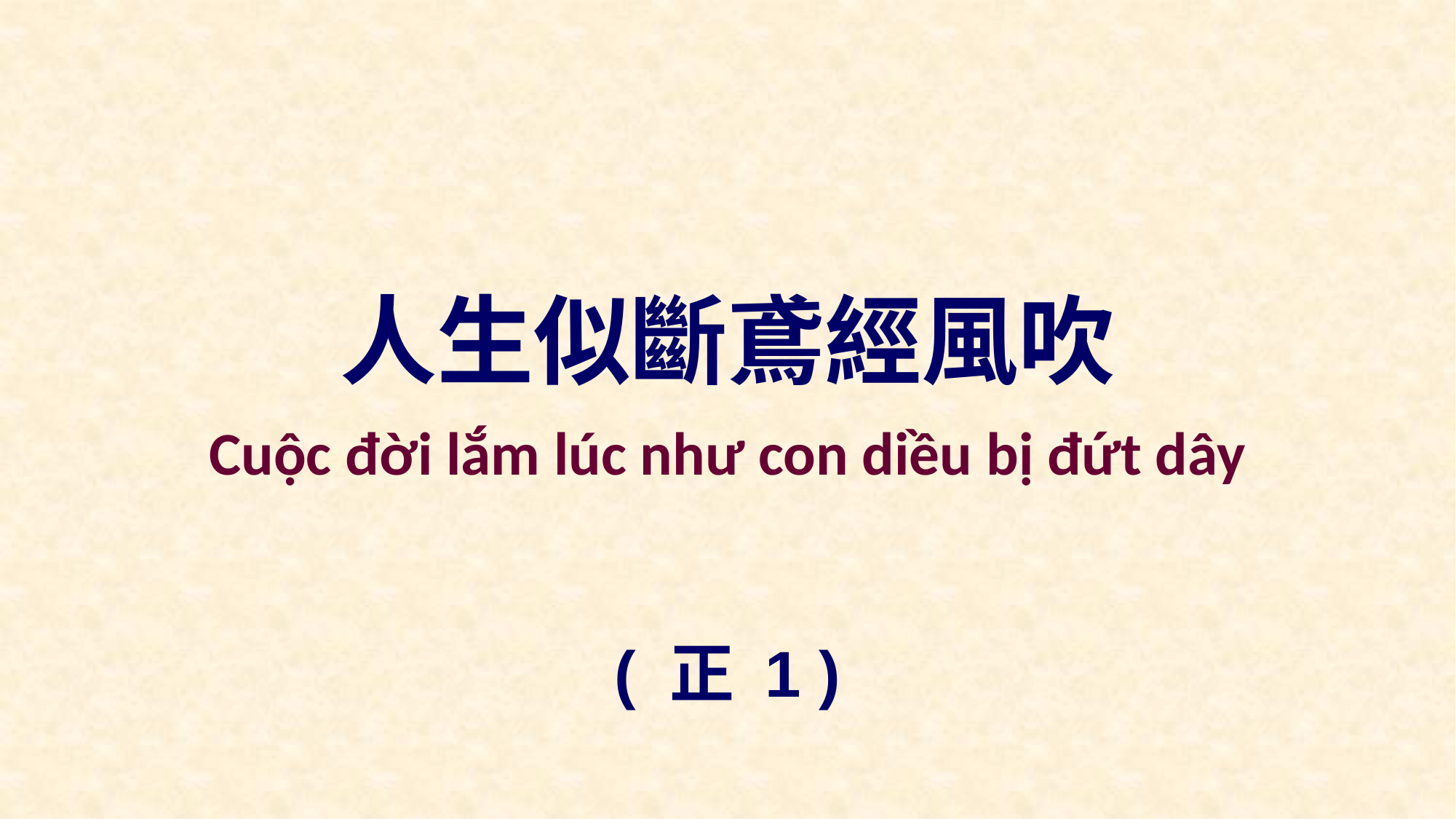

人生似斷鳶經風吹
Cuộc đời lắm lúc như con diều bị đứt dây
( 正 1 )